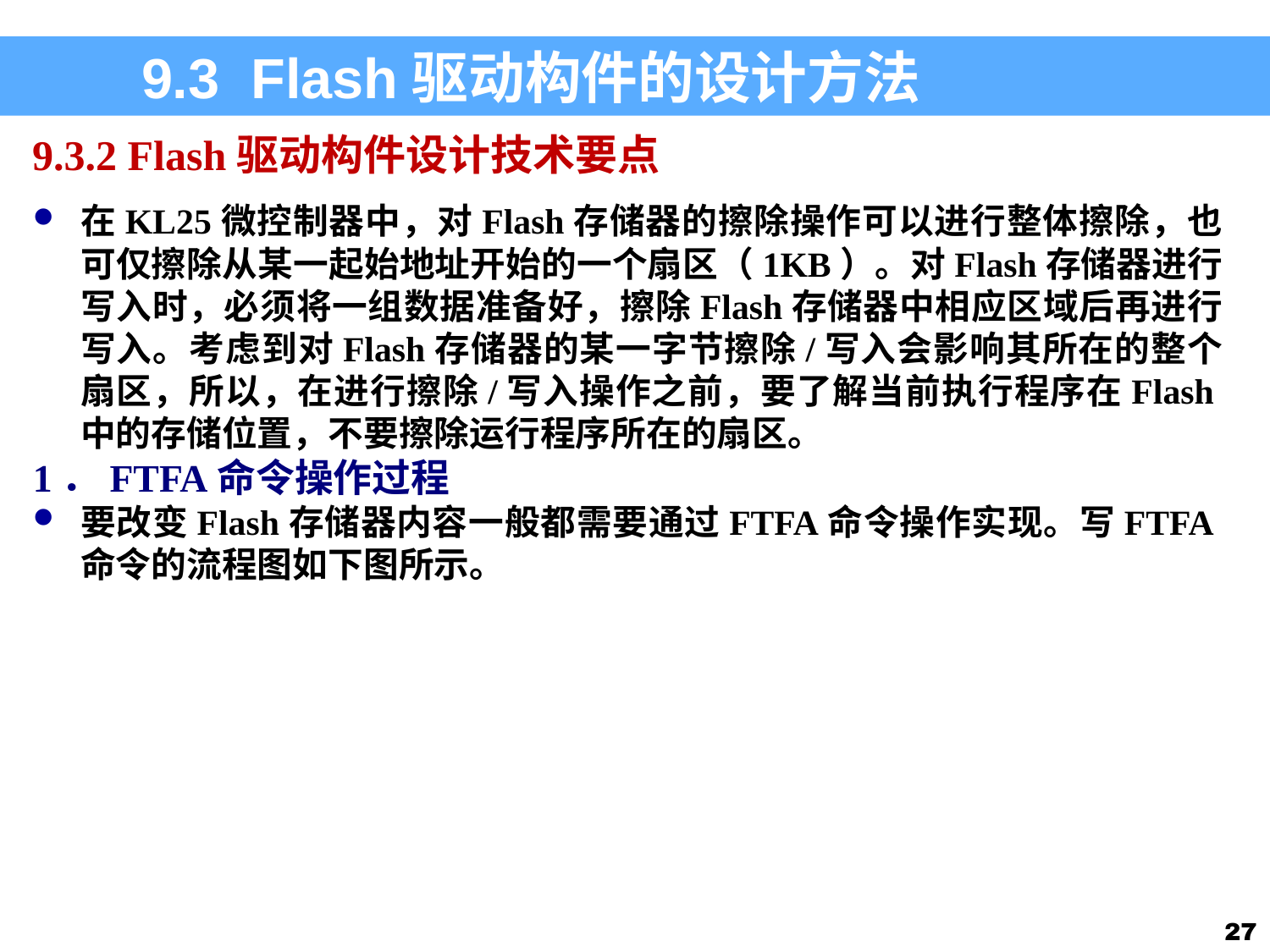

9.3  Flash驱动构件的设计方法
9.3.2 Flash驱动构件设计技术要点
在KL25微控制器中，对Flash存储器的擦除操作可以进行整体擦除，也可仅擦除从某一起始地址开始的一个扇区（1KB）。对Flash存储器进行写入时，必须将一组数据准备好，擦除Flash存储器中相应区域后再进行写入。考虑到对Flash存储器的某一字节擦除/写入会影响其所在的整个扇区，所以，在进行擦除/写入操作之前，要了解当前执行程序在Flash中的存储位置，不要擦除运行程序所在的扇区。
1．FTFA命令操作过程
要改变Flash存储器内容一般都需要通过FTFA命令操作实现。写FTFA命令的流程图如下图所示。

27